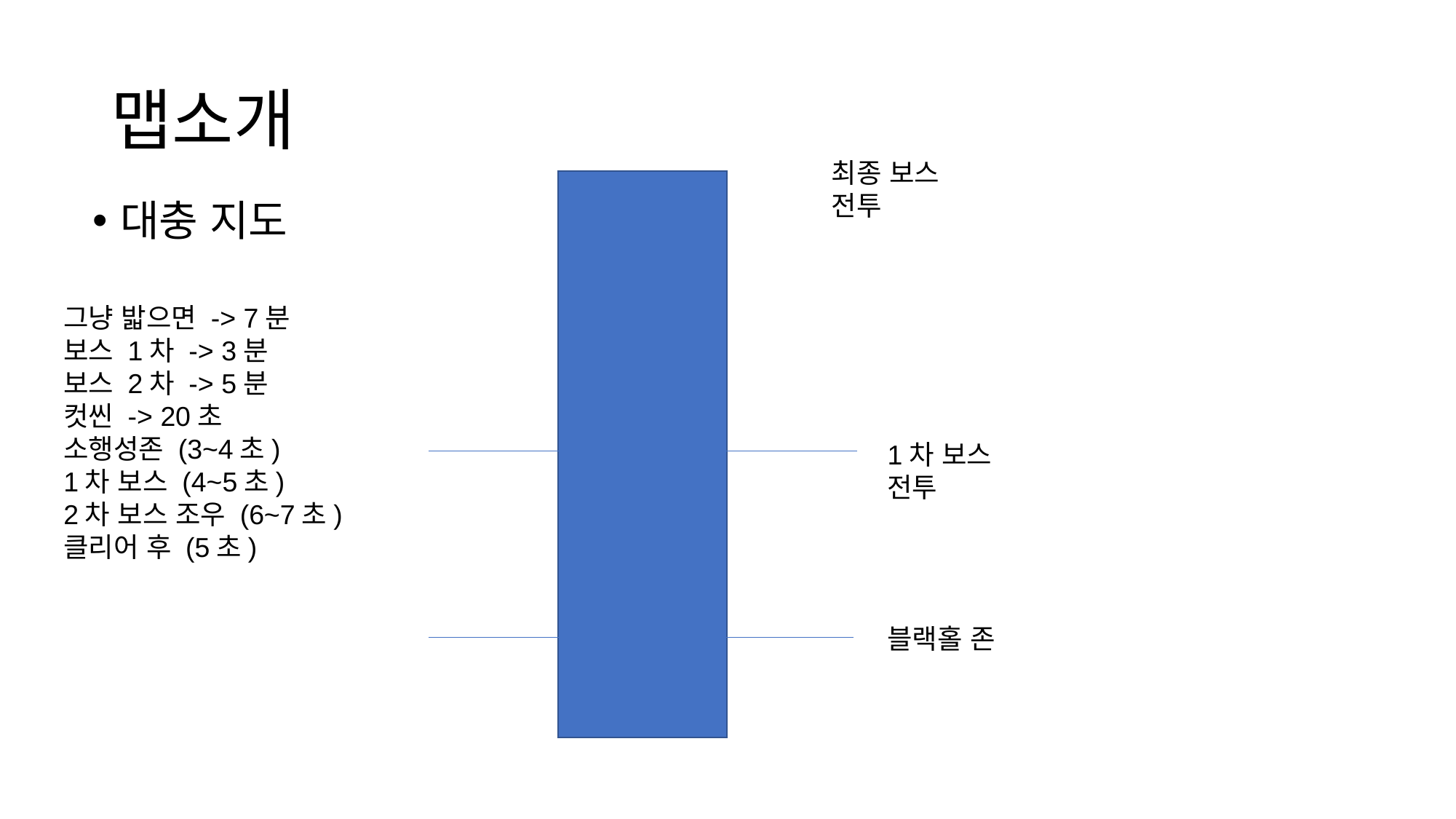

# 맵소개
최종 보스 전투

대충 지도

그냥 밟으면 -> 7분
보스 1차 -> 3분
보스 2차 -> 5분
컷씬 -> 20초
소행성존 (3~4초)
1차 보스 (4~5초)
2차 보스 조우 (6~7초)
클리어 후 (5초)

1차 보스 전투
블랙홀 존